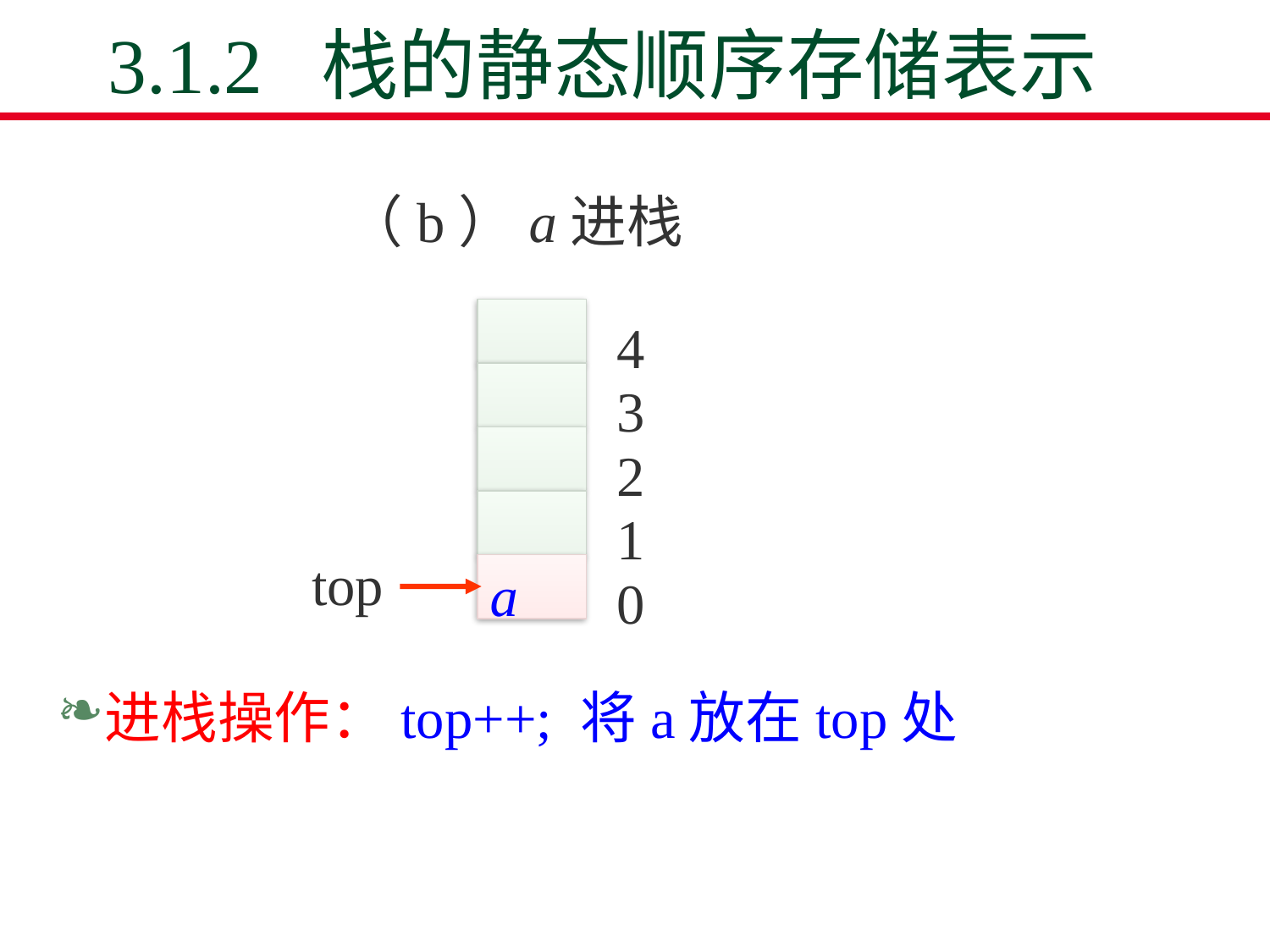

# 3.1.2  栈的静态顺序存储表示
（b）a进栈
4

3

2

1

top
0
a

进栈操作：top++; 将a放在top处